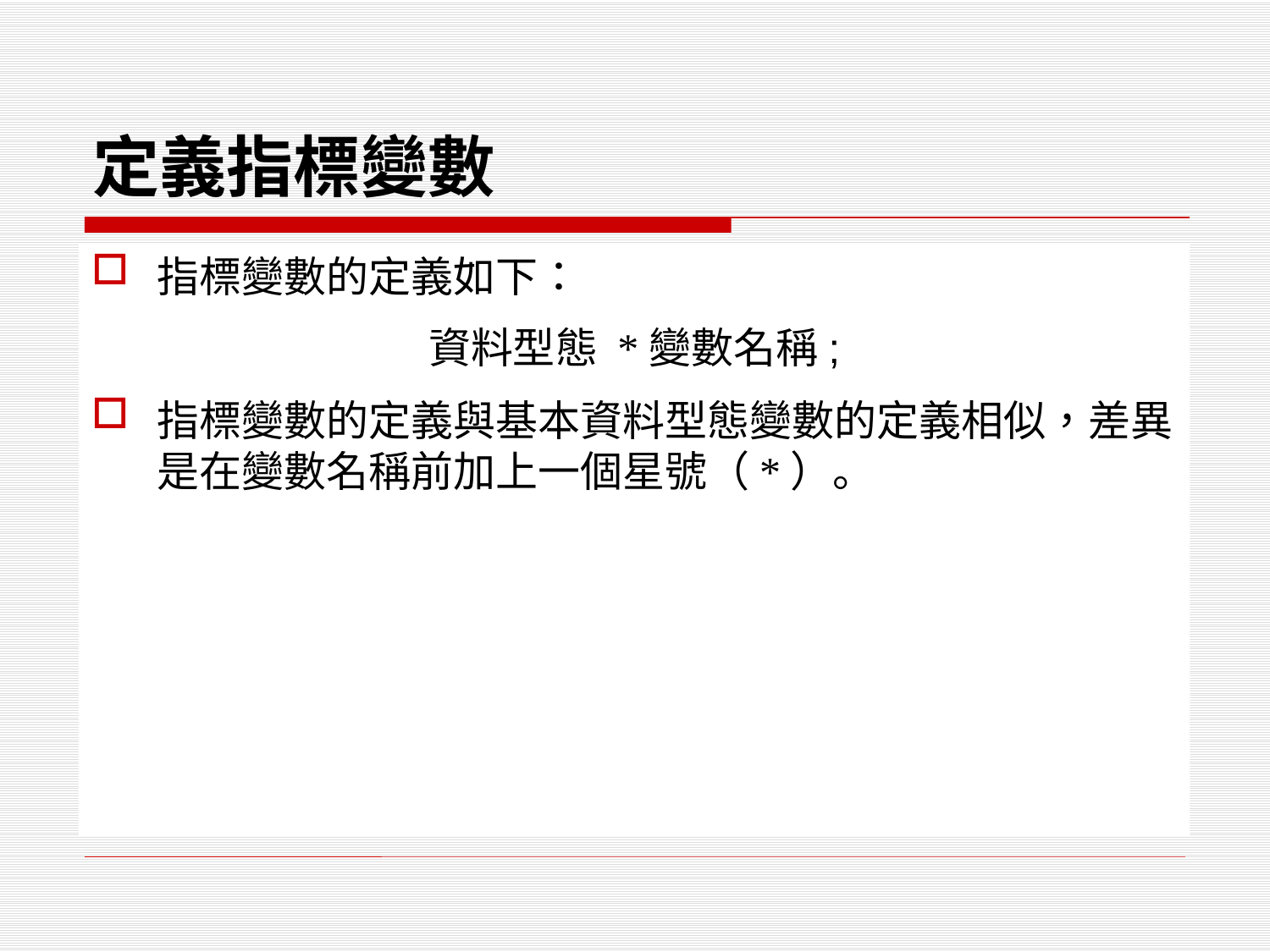

# 定義指標變數
指標變數的定義如下：
資料型態 *變數名稱;
指標變數的定義與基本資料型態變數的定義相似，差異是在變數名稱前加上一個星號（*）。